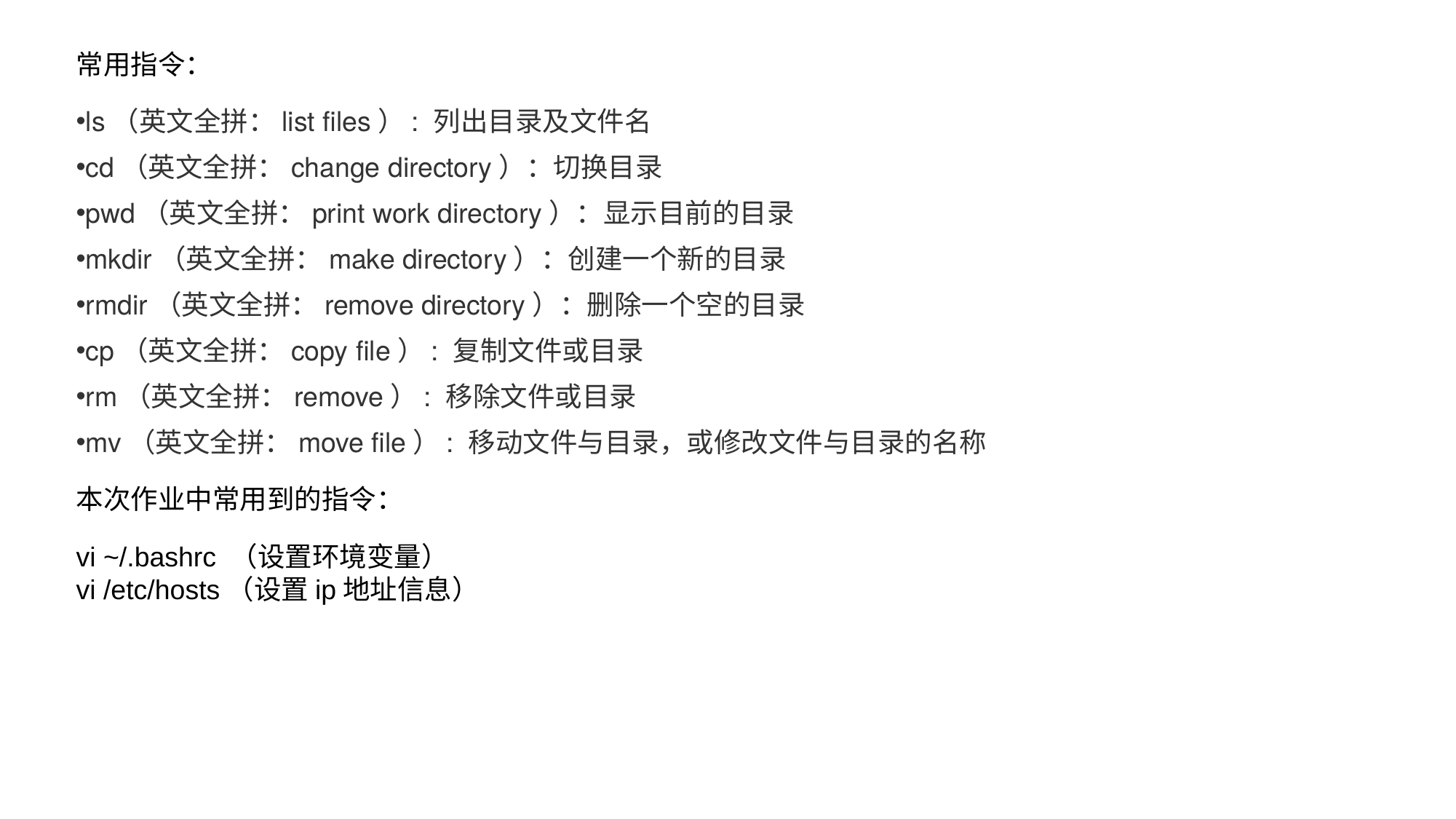

常用指令：
ls（英文全拼：list files）: 列出目录及文件名
cd（英文全拼：change directory）：切换目录
pwd（英文全拼：print work directory）：显示目前的目录
mkdir（英文全拼：make directory）：创建一个新的目录
rmdir（英文全拼：remove directory）：删除一个空的目录
cp（英文全拼：copy file）: 复制文件或目录
rm（英文全拼：remove）: 移除文件或目录
mv（英文全拼：move file）: 移动文件与目录，或修改文件与目录的名称
本次作业中常用到的指令：
vi ~/.bashrc （设置环境变量）
vi /etc/hosts（设置ip地址信息）